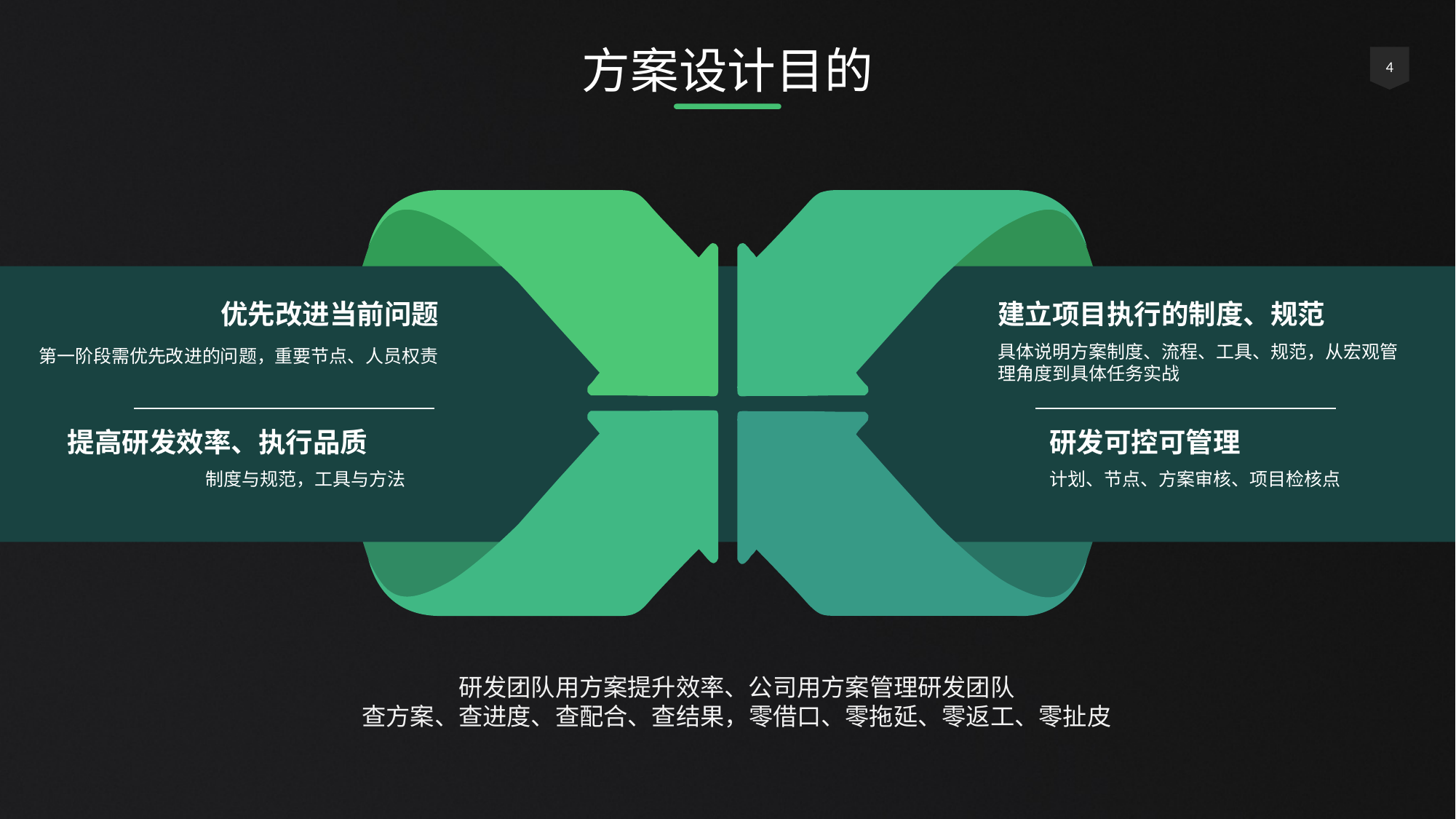

4
# 方案设计目的

优先改进当前问题
建立项目执行的制度、规范
具体说明方案制度、流程、工具、规范，从宏观管理角度到具体任务实战
第一阶段需优先改进的问题，重要节点、人员权责

提高研发效率、执行品质
研发可控可管理
制度与规范，工具与方法
计划、节点、方案审核、项目检核点
研发团队用方案提升效率、公司用方案管理研发团队
查方案、查进度、查配合、查结果，零借口、零拖延、零返工、零扯皮